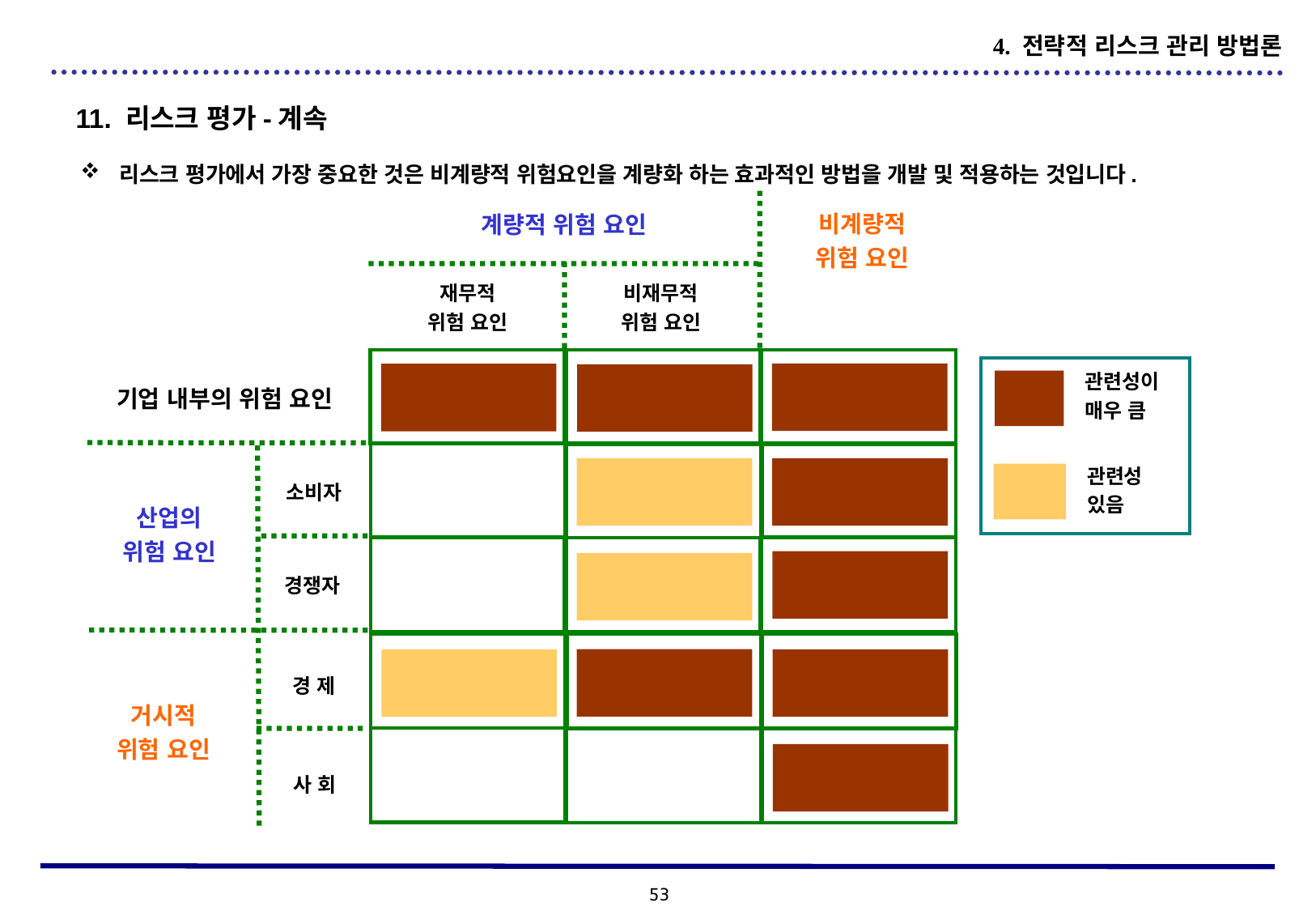

4. 전략적 리스크 관리 방법론
11. 리스크 평가-계속
 리스크 평가에서 가장 중요한 것은 비계량적 위험요인을 계량화 하는 효과적인 방법을 개발 및 적용하는 것입니다.

비계량적 위험 요인
계량적 위험 요인

재무적 위험 요인
비재무적 위험 요인

관련성이 매우 큼

기업 내부의 위험 요인

관련성 있음

소비자
산업의 위험 요인

경쟁자

경 제
거시적 위험 요인

사 회